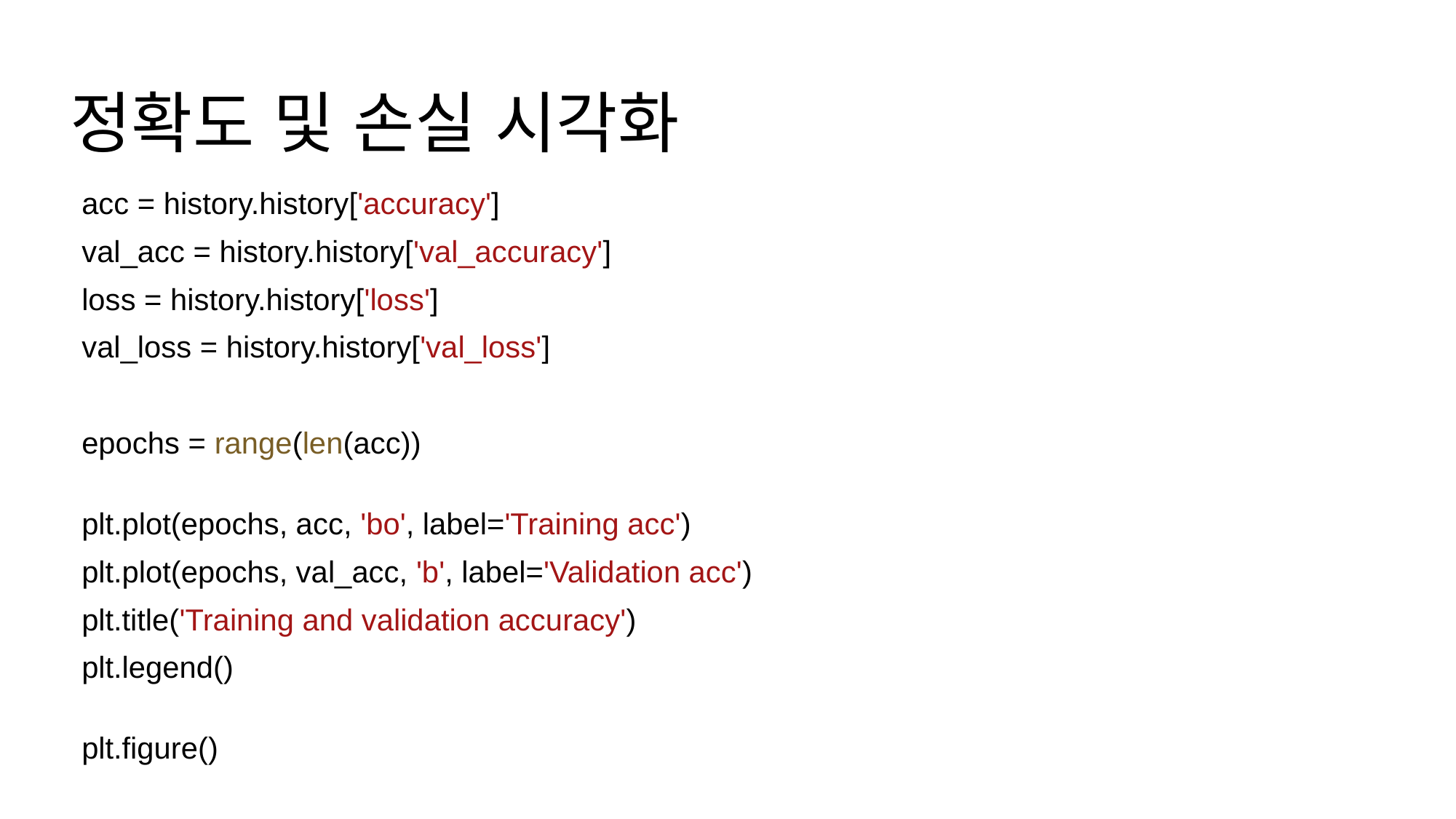

# 정확도 및 손실 시각화
acc = history.history['accuracy']
val_acc = history.history['val_accuracy']
loss = history.history['loss']
val_loss = history.history['val_loss']

epochs = range(len(acc))
plt.plot(epochs, acc, 'bo', label='Training acc')
plt.plot(epochs, val_acc, 'b', label='Validation acc')
plt.title('Training and validation accuracy')
plt.legend()
plt.figure()